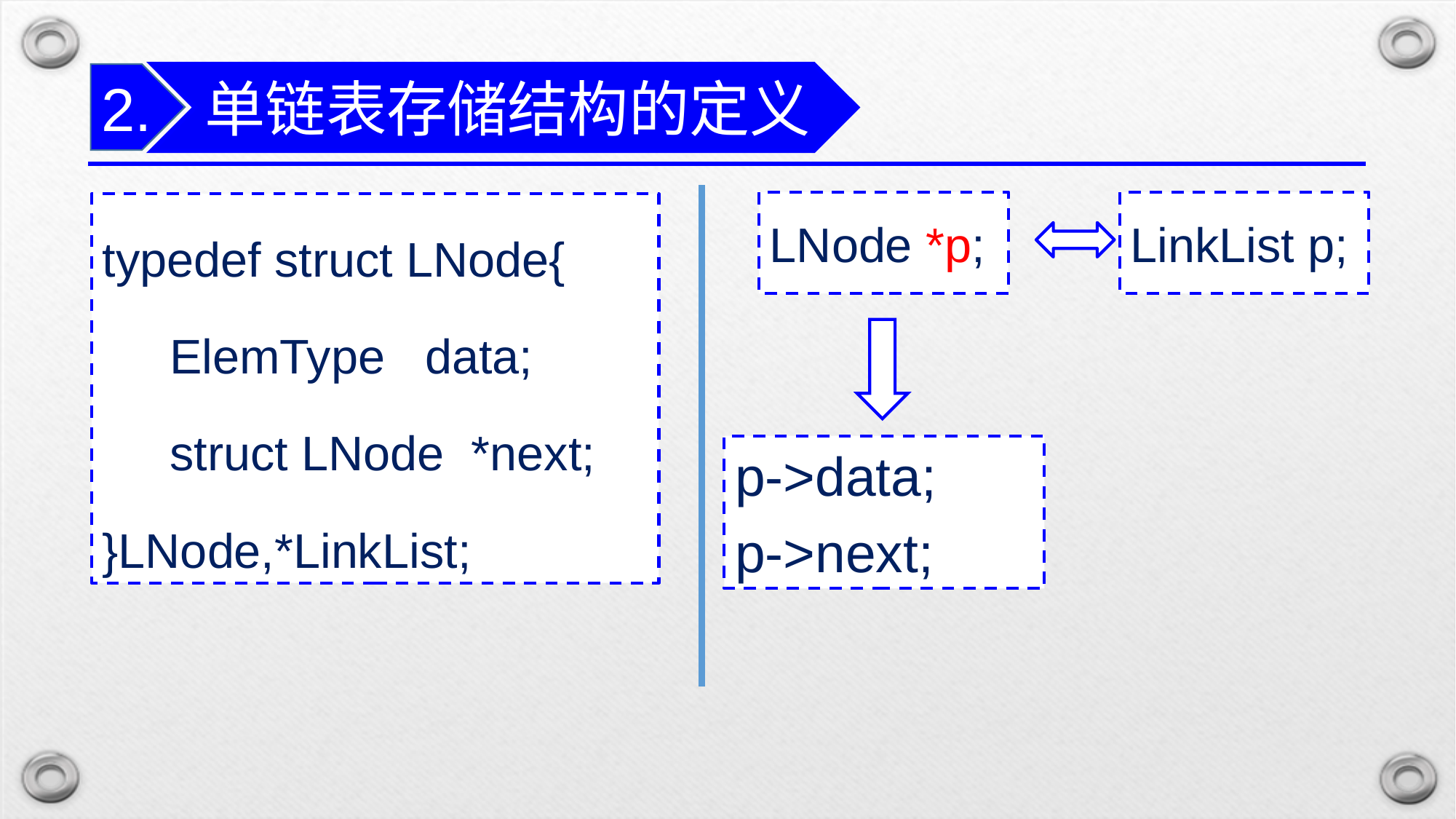

单链表存储结构的定义

2.
LinkList p;
LNode *p;
typedef struct LNode{
     ElemType   data;
     struct LNode  *next;
}LNode,*LinkList;

p->data;
p->next;